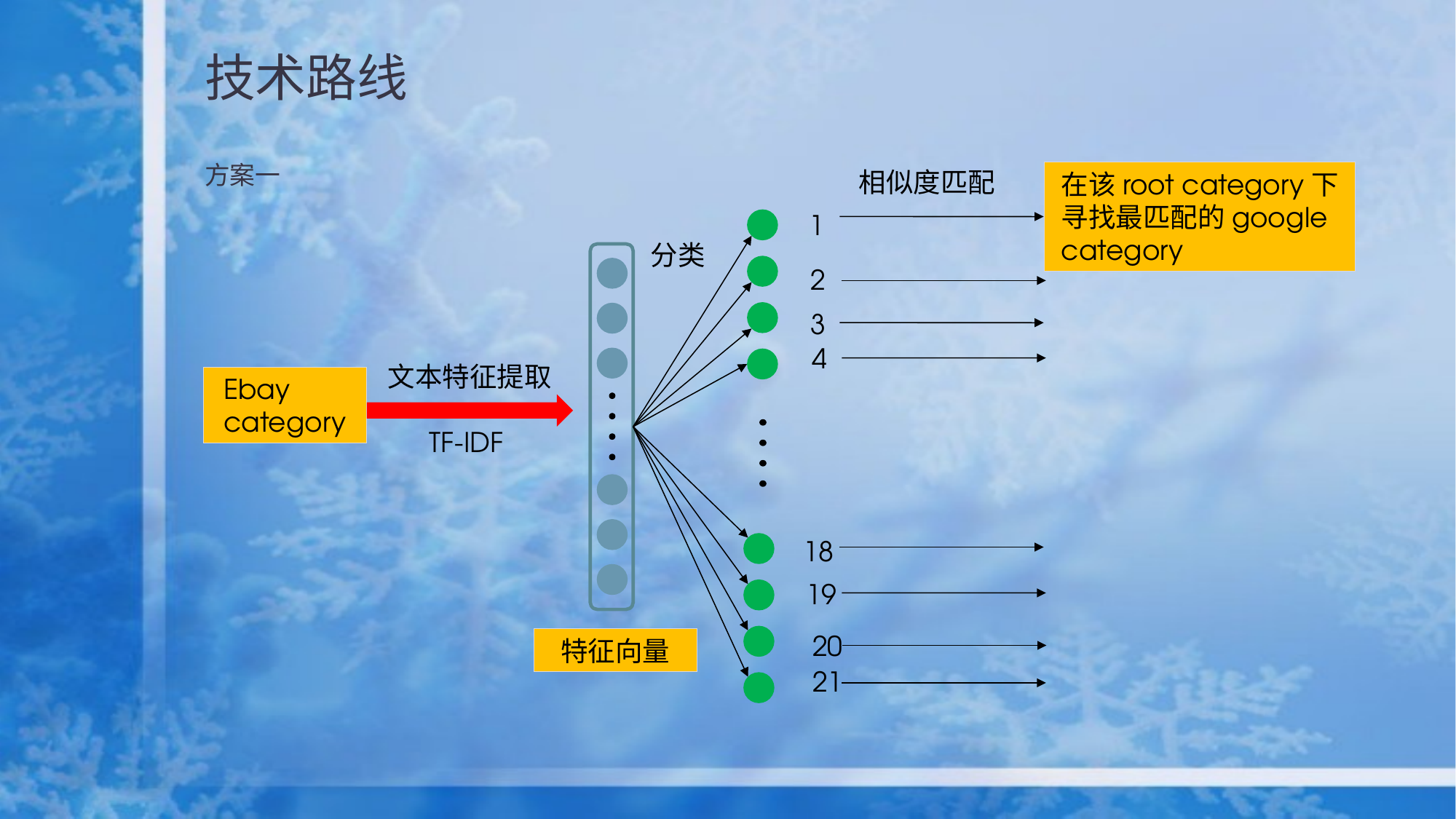

# 技术路线 方案一
相似度匹配
在该root category下寻找最匹配的google category
1

分类

2

3

4

文本特征提取
Ebay category

TF-IDF

18

19

20

特征向量
21